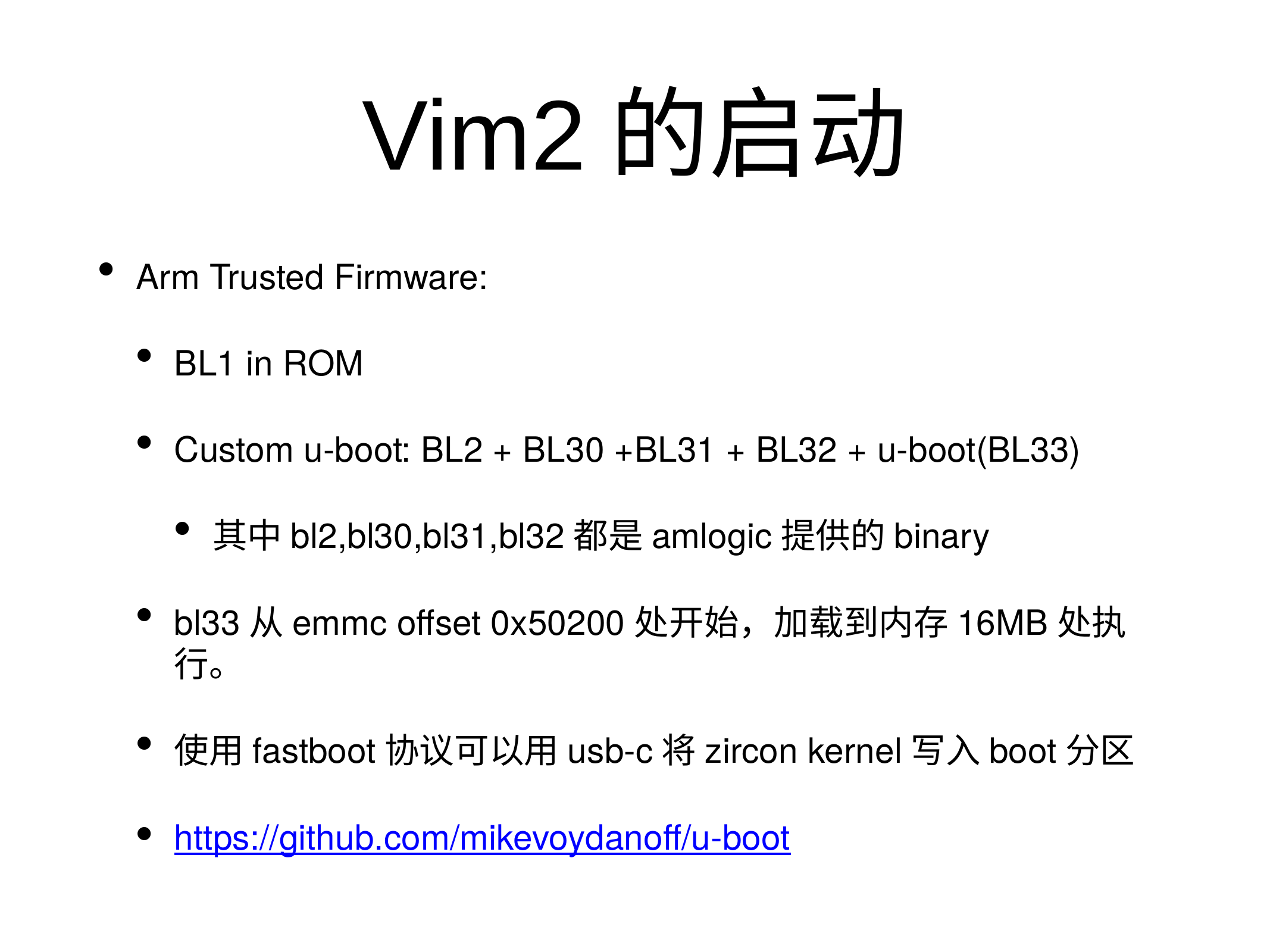

# Vim2的启动
Arm Trusted Firmware:
BL1 in ROM
Custom u-boot: BL2 + BL30 +BL31 + BL32 + u-boot(BL33)
其中bl2,bl30,bl31,bl32都是amlogic提供的binary
bl33从emmc offset 0x50200处开始，加载到内存16MB处执行。
使用fastboot协议可以用usb-c将zircon kernel写入boot分区
https://github.com/mikevoydanoff/u-boot